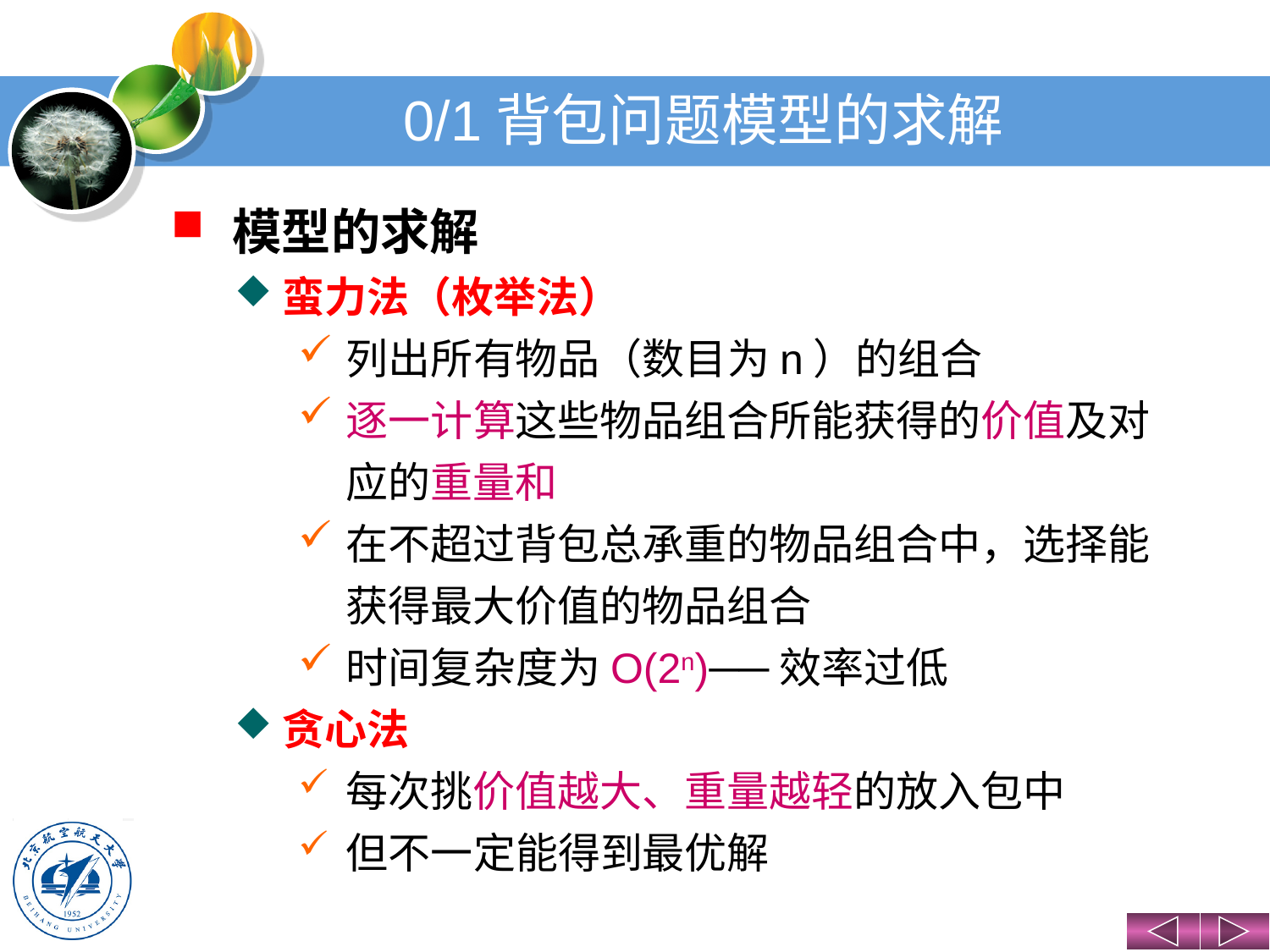

# 0/1背包问题模型的求解
模型的求解
蛮力法（枚举法）
列出所有物品（数目为n）的组合
逐一计算这些物品组合所能获得的价值及对应的重量和
在不超过背包总承重的物品组合中，选择能获得最大价值的物品组合
时间复杂度为O(2n)──效率过低
贪心法
每次挑价值越大、重量越轻的放入包中
但不一定能得到最优解

114